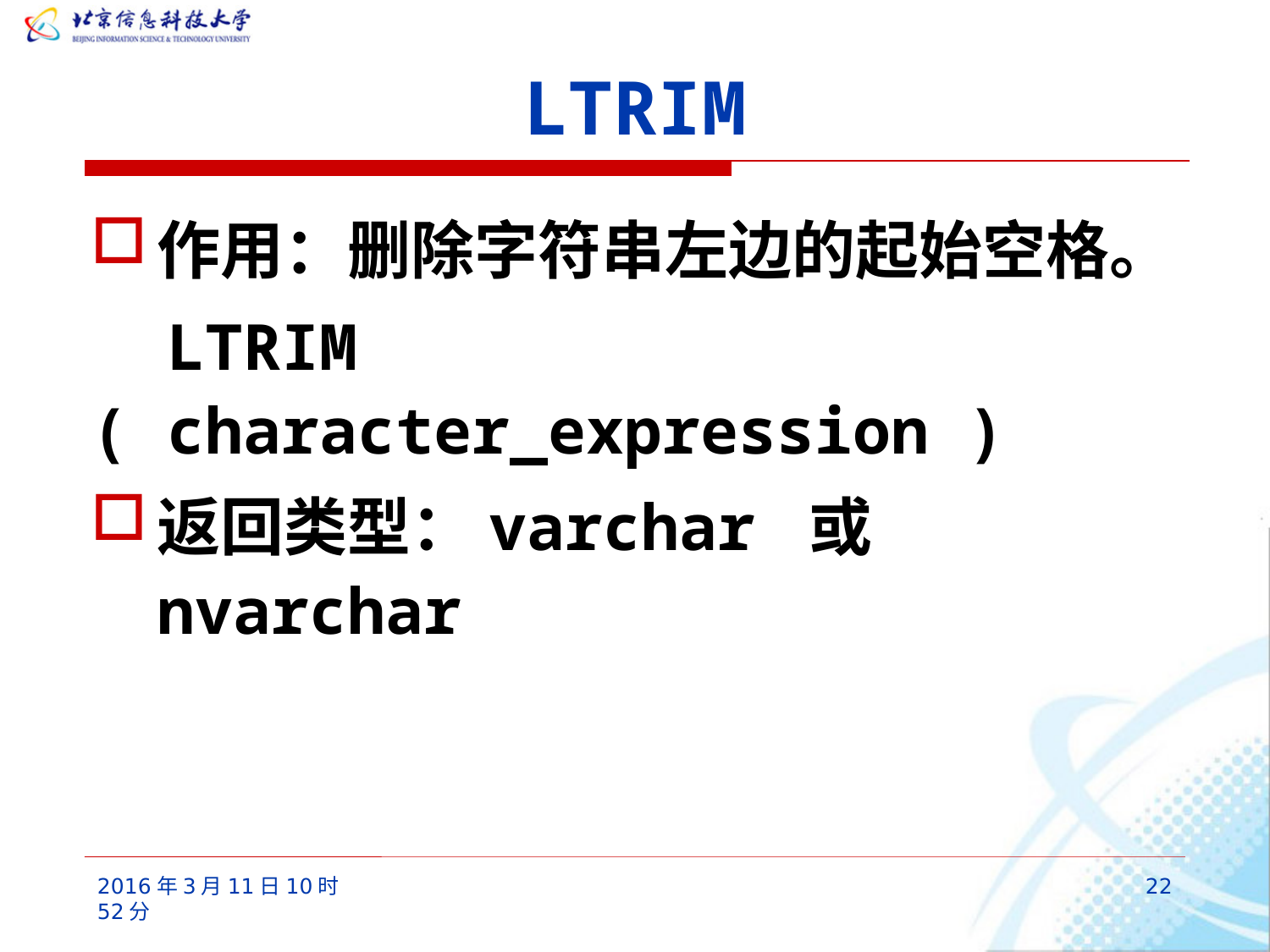

# LTRIM
作用：删除字符串左边的起始空格。
  LTRIM ( character_expression )
返回类型：varchar 或 nvarchar
2016年3月11日10时52分
22